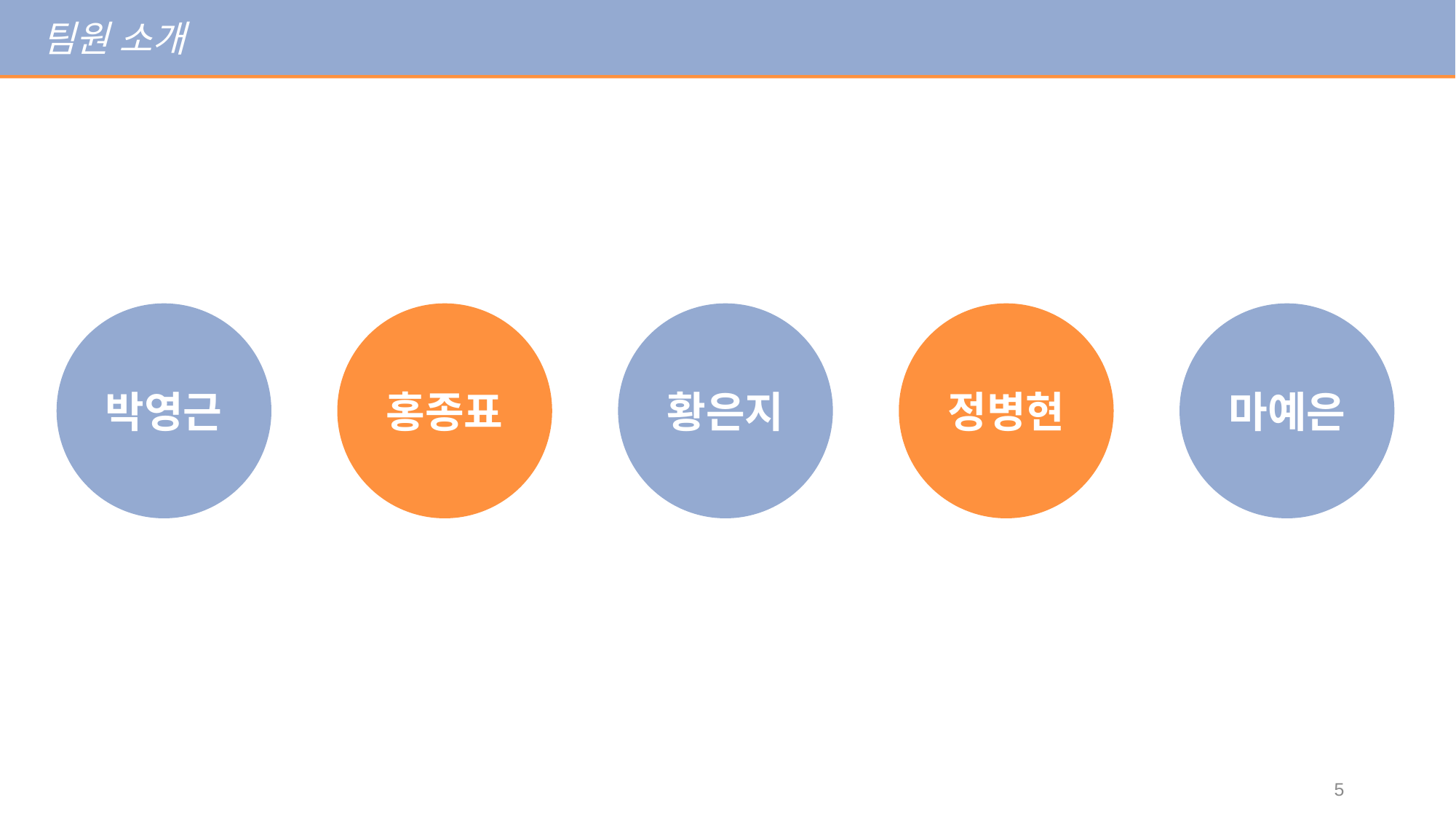

팀원 소개
박영근
홍종표
황은지
정병현
마예은
5